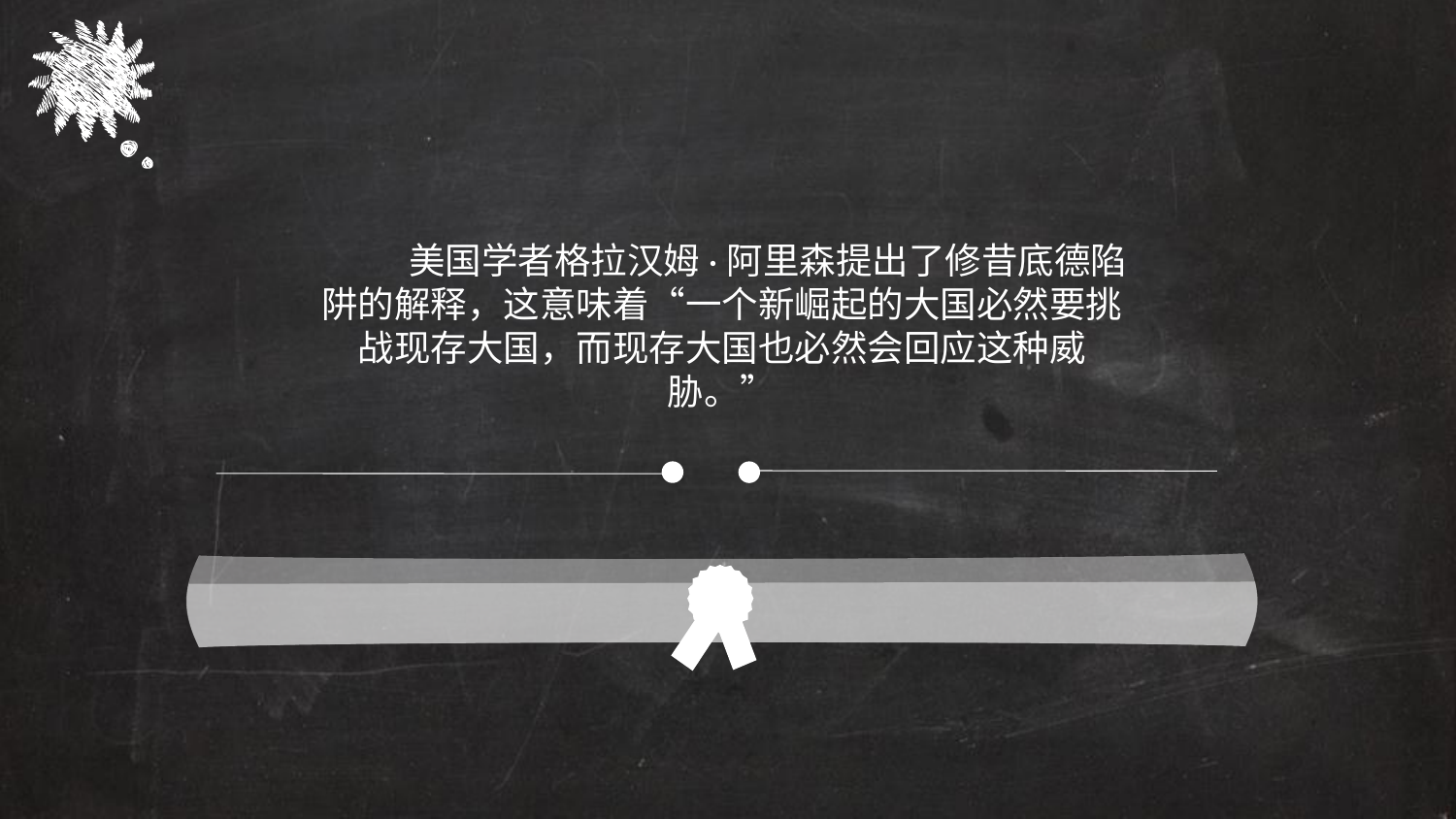

美国学者格拉汉姆·阿里森提出了修昔底德陷阱的解释，这意味着“一个新崛起的大国必然要挑战现存大国，而现存大国也必然会回应这种威胁。”